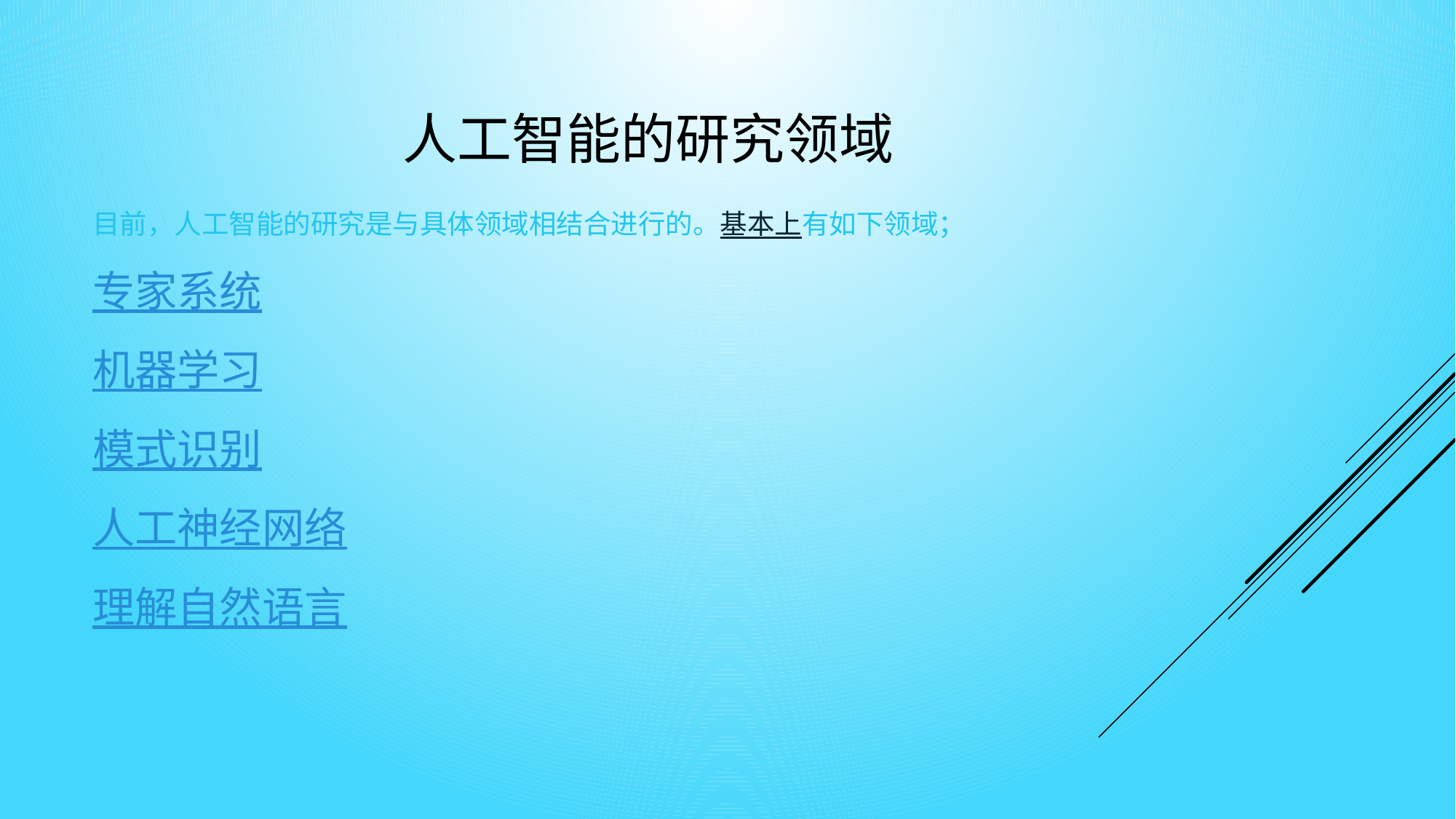

# 人工智能的研究领域
目前，人工智能的研究是与具体领域相结合进行的。基本上有如下领域；
专家系统
机器学习
模式识别
人工神经网络
理解自然语言